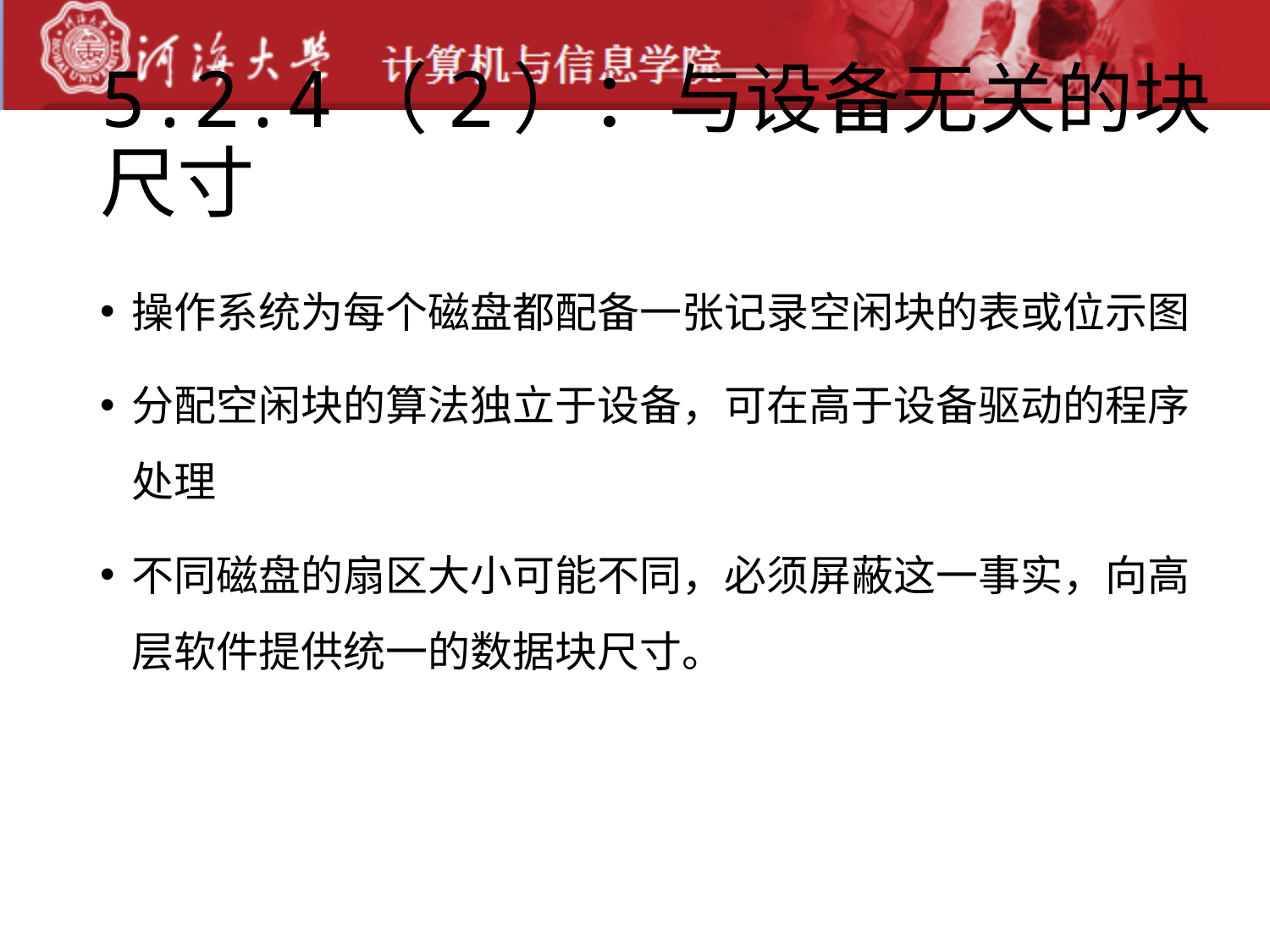

# 5.2.4（2）：与设备无关的块尺寸
操作系统为每个磁盘都配备一张记录空闲块的表或位示图
分配空闲块的算法独立于设备，可在高于设备驱动的程序处理
不同磁盘的扇区大小可能不同，必须屏蔽这一事实，向高层软件提供统一的数据块尺寸。